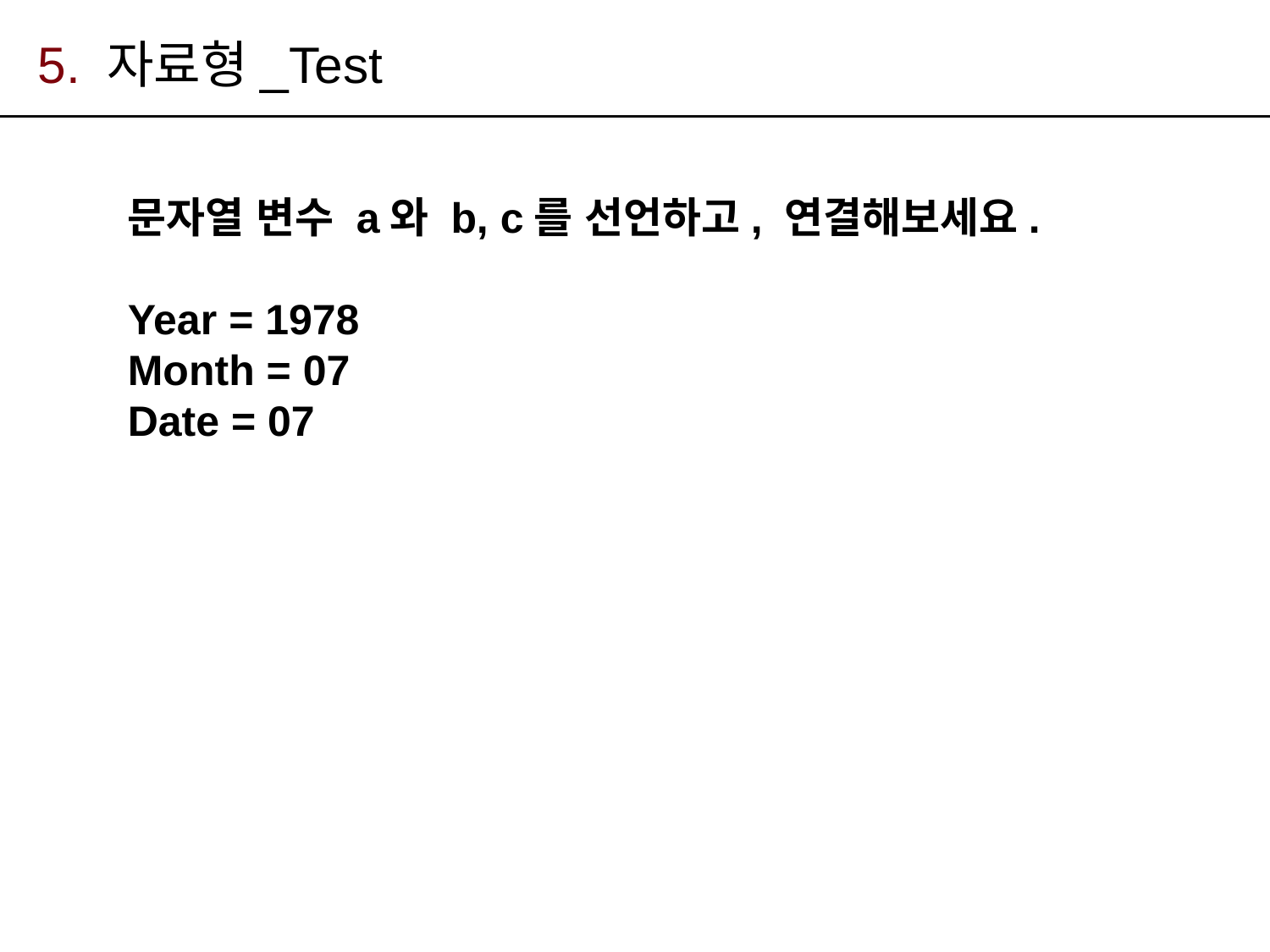

# 5. 자료형_Test
문자열 변수 a와 b, c를 선언하고, 연결해보세요.

Year = 1978
Month = 07
Date = 07